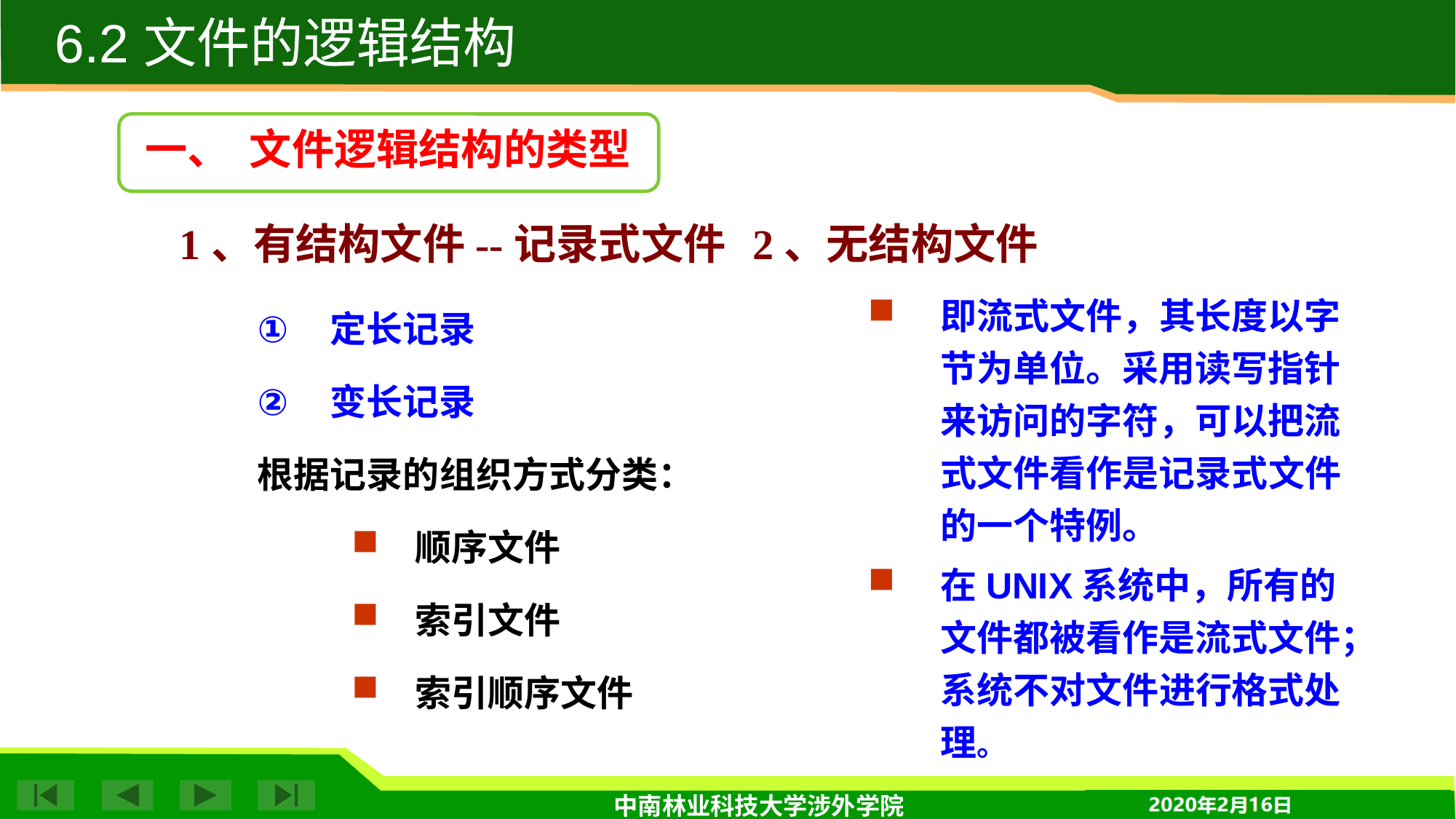

6.2 文件的逻辑结构

一、  文件逻辑结构的类型
1、有结构文件--记录式文件
2、无结构文件
定长记录
变长记录
根据记录的组织方式分类：
顺序文件
索引文件
索引顺序文件
即流式文件，其长度以字节为单位。采用读写指针来访问的字符，可以把流式文件看作是记录式文件的一个特例。
在UNIX系统中，所有的文件都被看作是流式文件；系统不对文件进行格式处理。